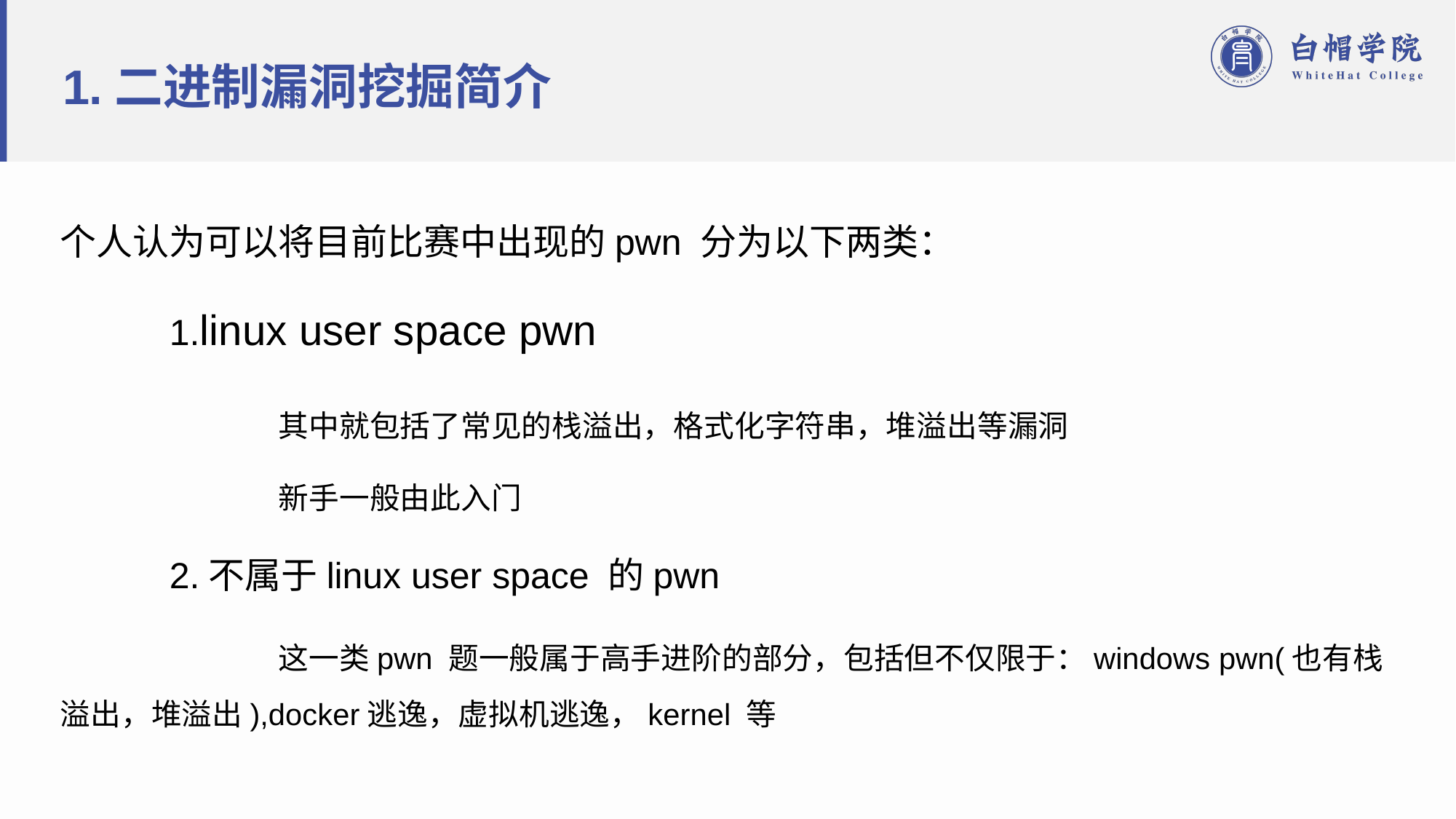

# 1.二进制漏洞挖掘简介
个人认为可以将目前比赛中出现的pwn 分为以下两类：
	1.linux user space pwn
		其中就包括了常见的栈溢出，格式化字符串，堆溢出等漏洞
		新手一般由此入门
	2.不属于linux user space 的pwn
		这一类pwn 题一般属于高手进阶的部分，包括但不仅限于：windows pwn(也有栈溢出，堆溢出),docker逃逸，虚拟机逃逸，kernel 等